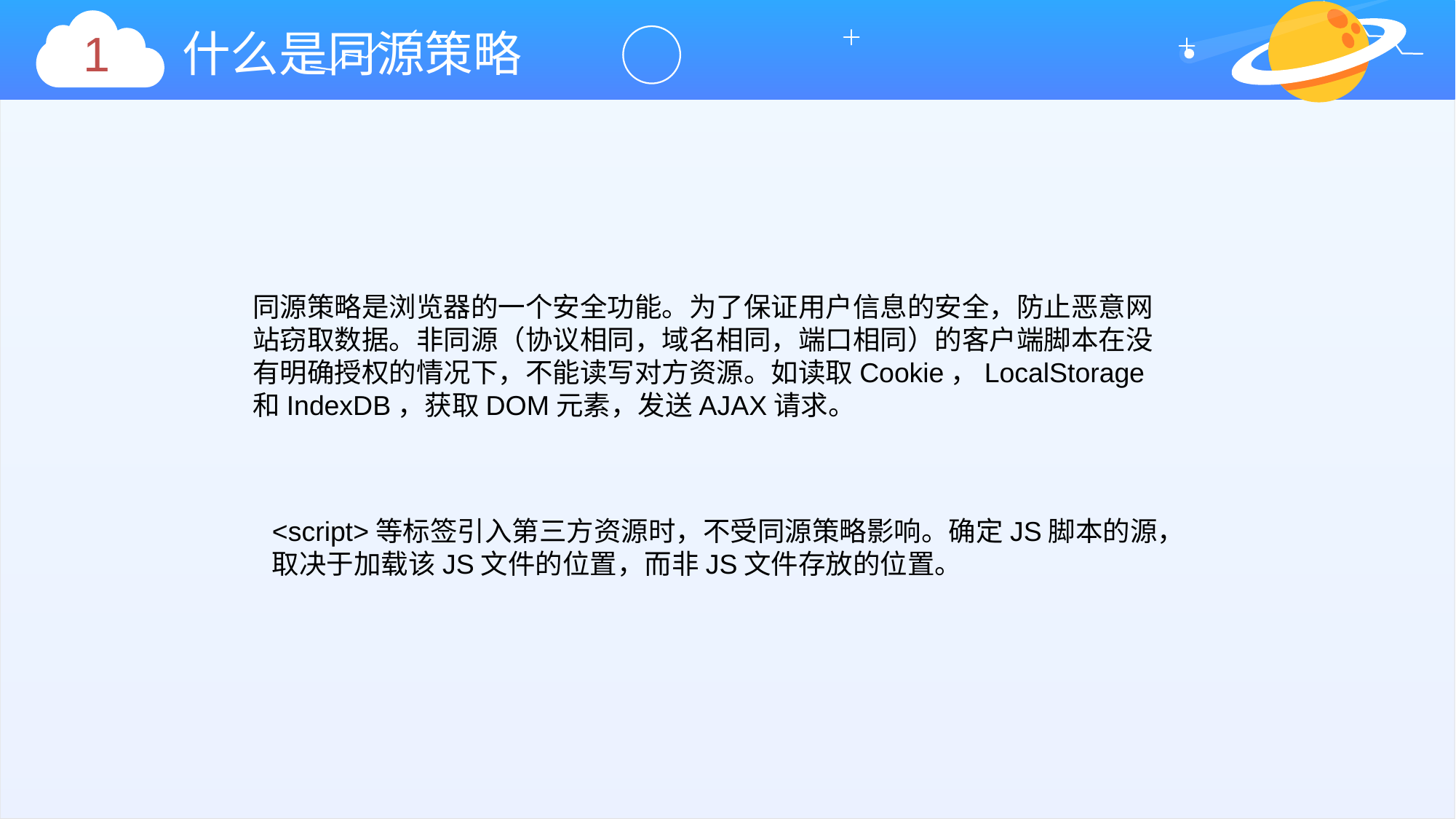

1
什么是同源策略
同源策略是浏览器的一个安全功能。为了保证用户信息的安全，防止恶意网站窃取数据。非同源（协议相同，域名相同，端口相同）的客户端脚本在没有明确授权的情况下，不能读写对方资源。如读取Cookie，LocalStorage和IndexDB，获取DOM元素，发送AJAX请求。
<script>等标签引入第三方资源时，不受同源策略影响。确定JS脚本的源，取决于加载该JS文件的位置，而非JS文件存放的位置。